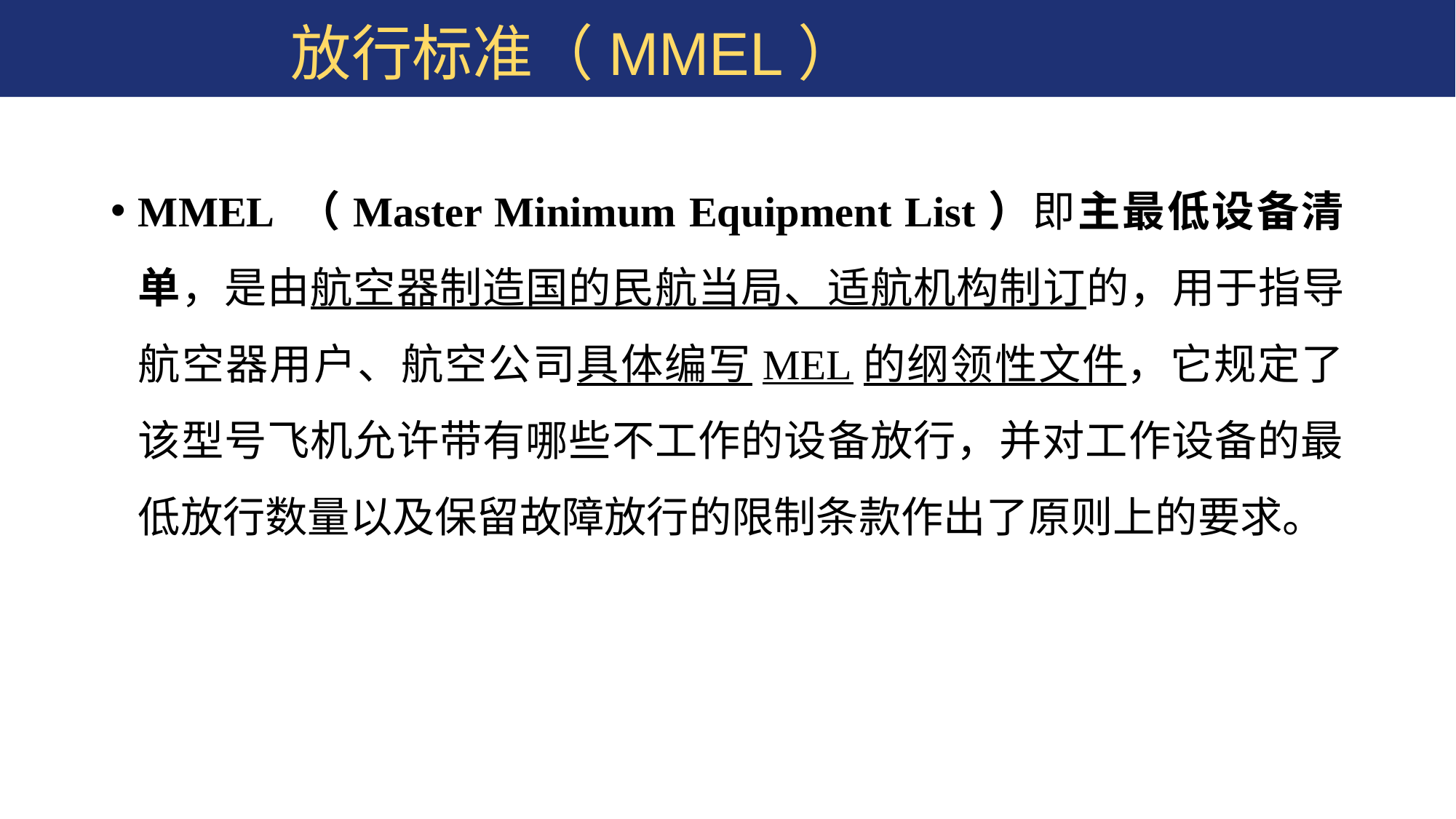

# 放行标准（MMEL）
MMEL （Master Minimum Equipment List）即主最低设备清单，是由航空器制造国的民航当局、适航机构制订的，用于指导航空器用户、航空公司具体编写MEL的纲领性文件，它规定了该型号飞机允许带有哪些不工作的设备放行，并对工作设备的最低放行数量以及保留故障放行的限制条款作出了原则上的要求。